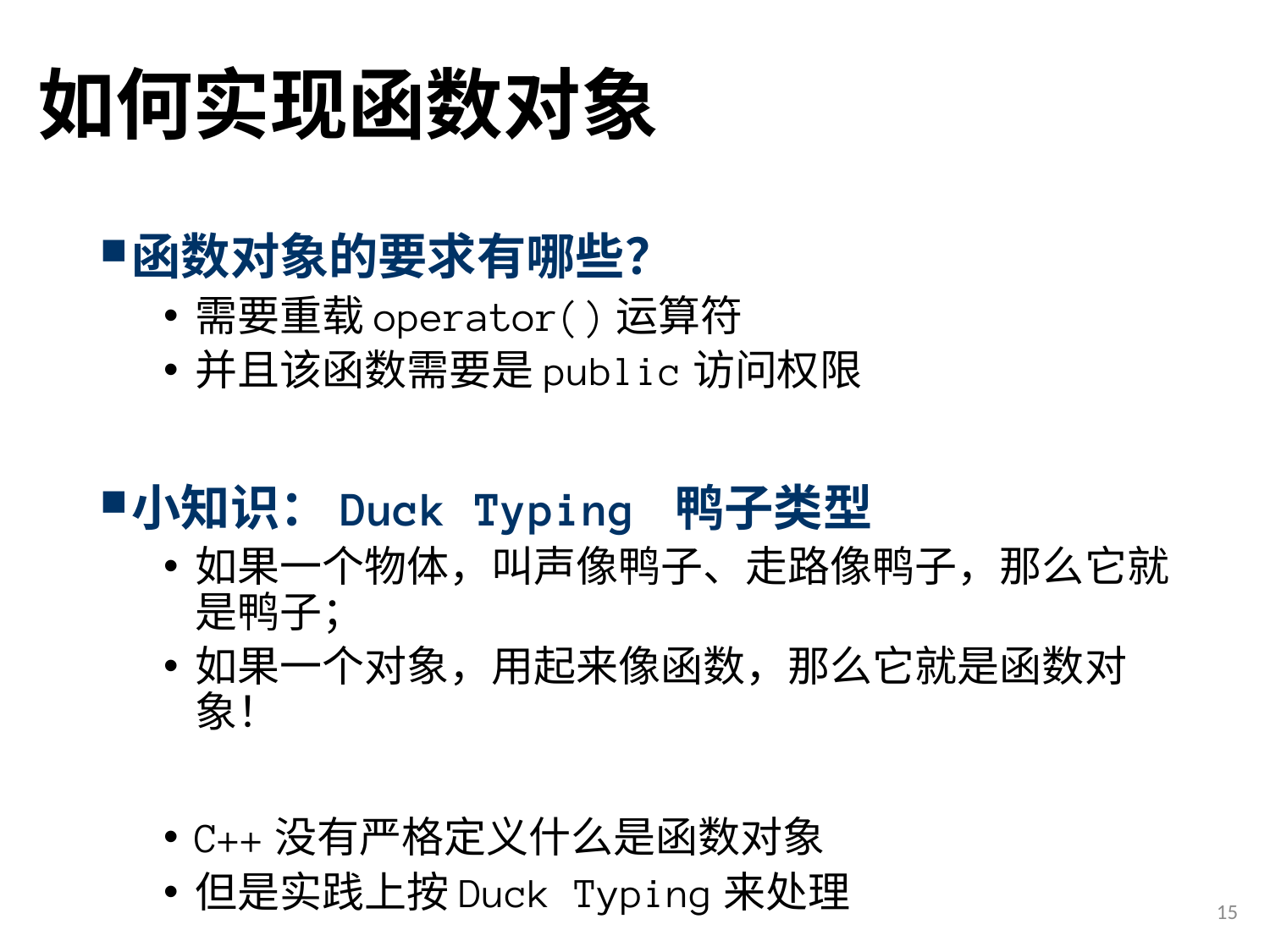

# 如何实现函数对象
函数对象的要求有哪些？
需要重载operator()运算符
并且该函数需要是public访问权限

小知识：Duck Typing 鸭子类型
如果一个物体，叫声像鸭子、走路像鸭子，那么它就是鸭子；
如果一个对象，用起来像函数，那么它就是函数对象！

C++没有严格定义什么是函数对象
但是实践上按Duck Typing来处理
15